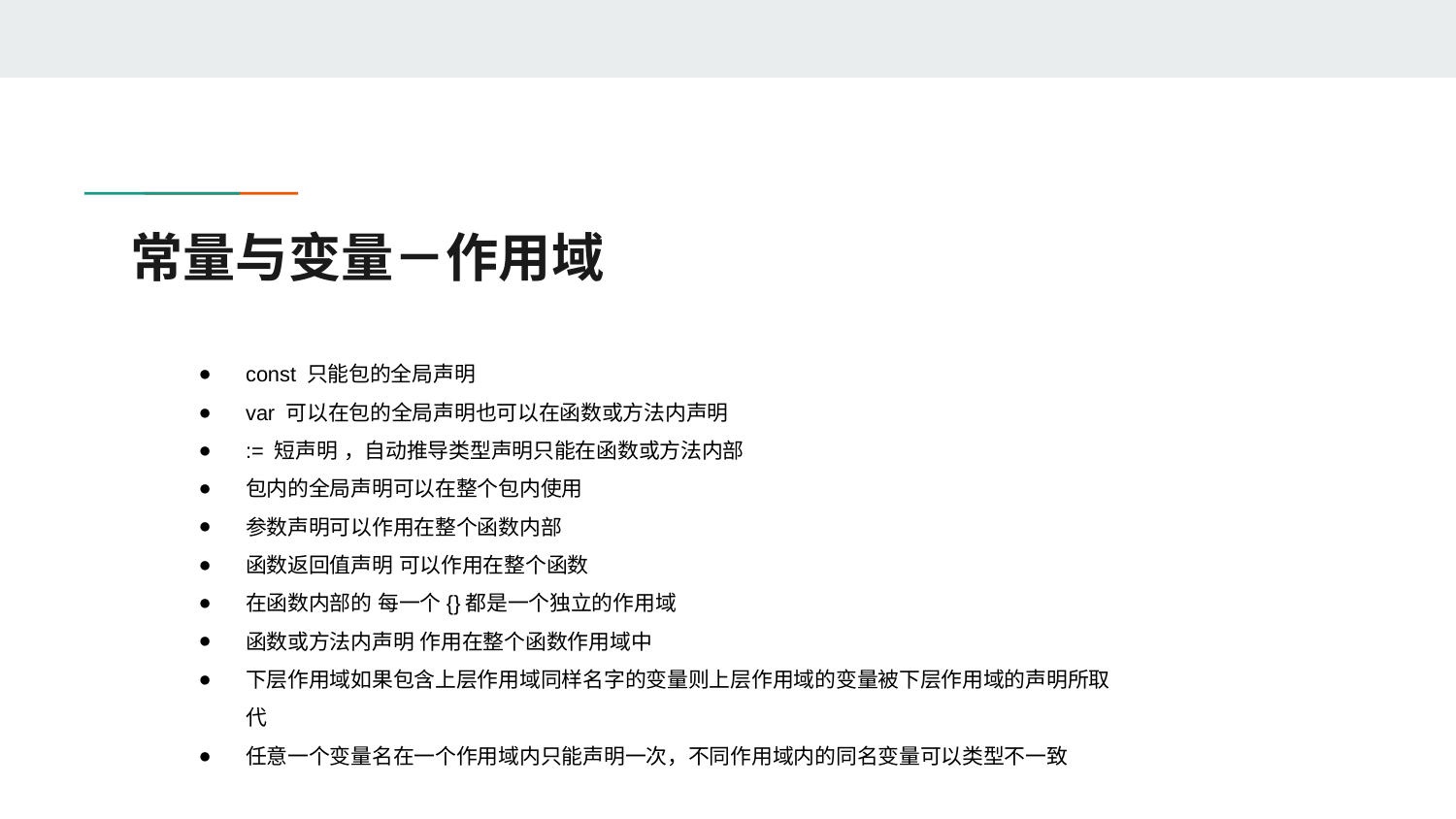

# 常量与变量－作用域
const 只能包的全局声明
var 可以在包的全局声明也可以在函数或方法内声明
:= 短声明 ，自动推导类型声明只能在函数或方法内部
包内的全局声明可以在整个包内使用
参数声明可以作用在整个函数内部
函数返回值声明 可以作用在整个函数
在函数内部的 每一个{}都是一个独立的作用域
函数或方法内声明 作用在整个函数作用域中
下层作用域如果包含上层作用域同样名字的变量则上层作用域的变量被下层作用域的声明所取代
任意一个变量名在一个作用域内只能声明一次，不同作用域内的同名变量可以类型不一致